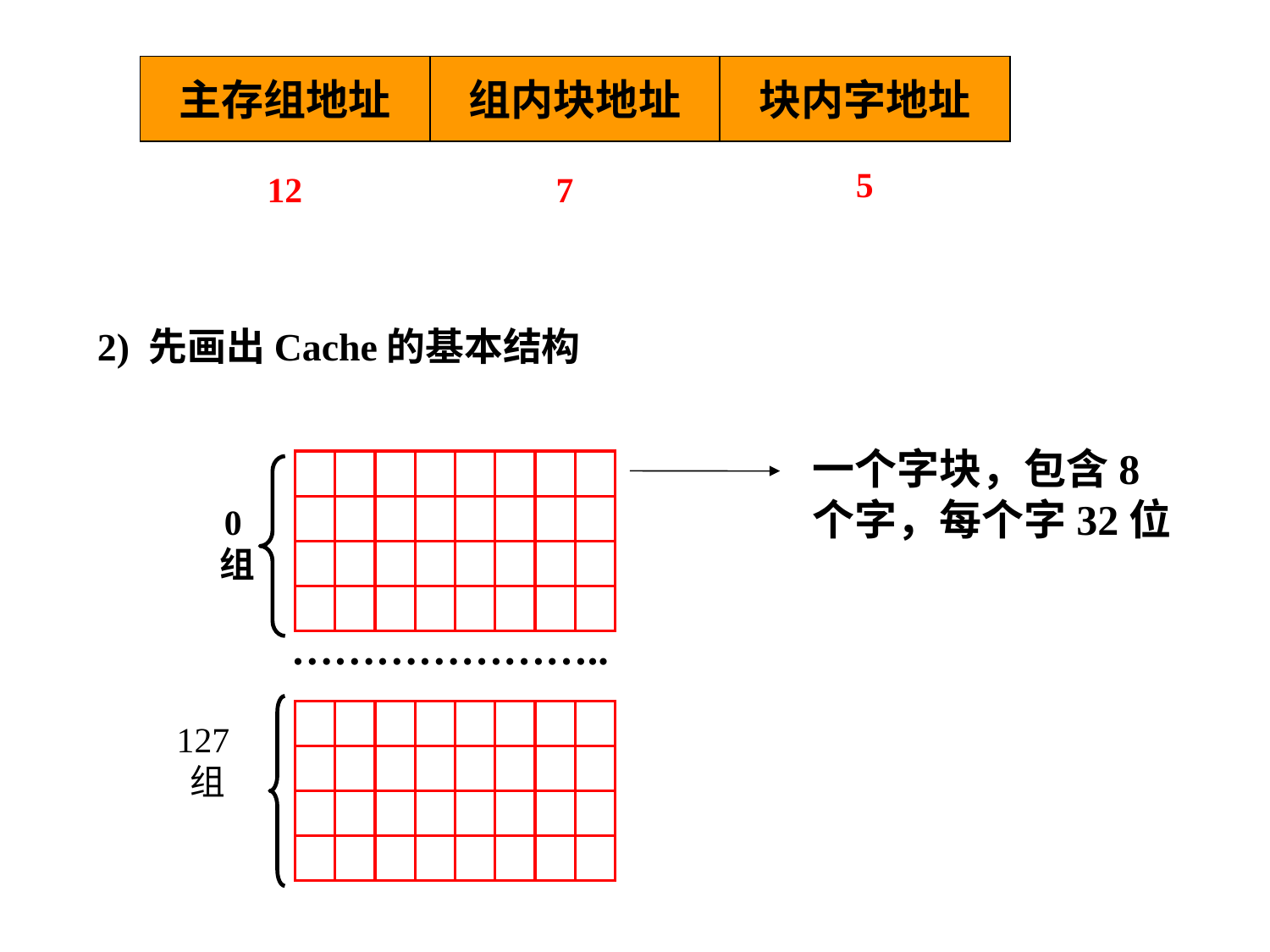

主存组地址
组内块地址
块内字地址
5
12
7
2) 先画出Cache的基本结构
一个字块，包含8个字，每个字32位

0组

…………………..

127组